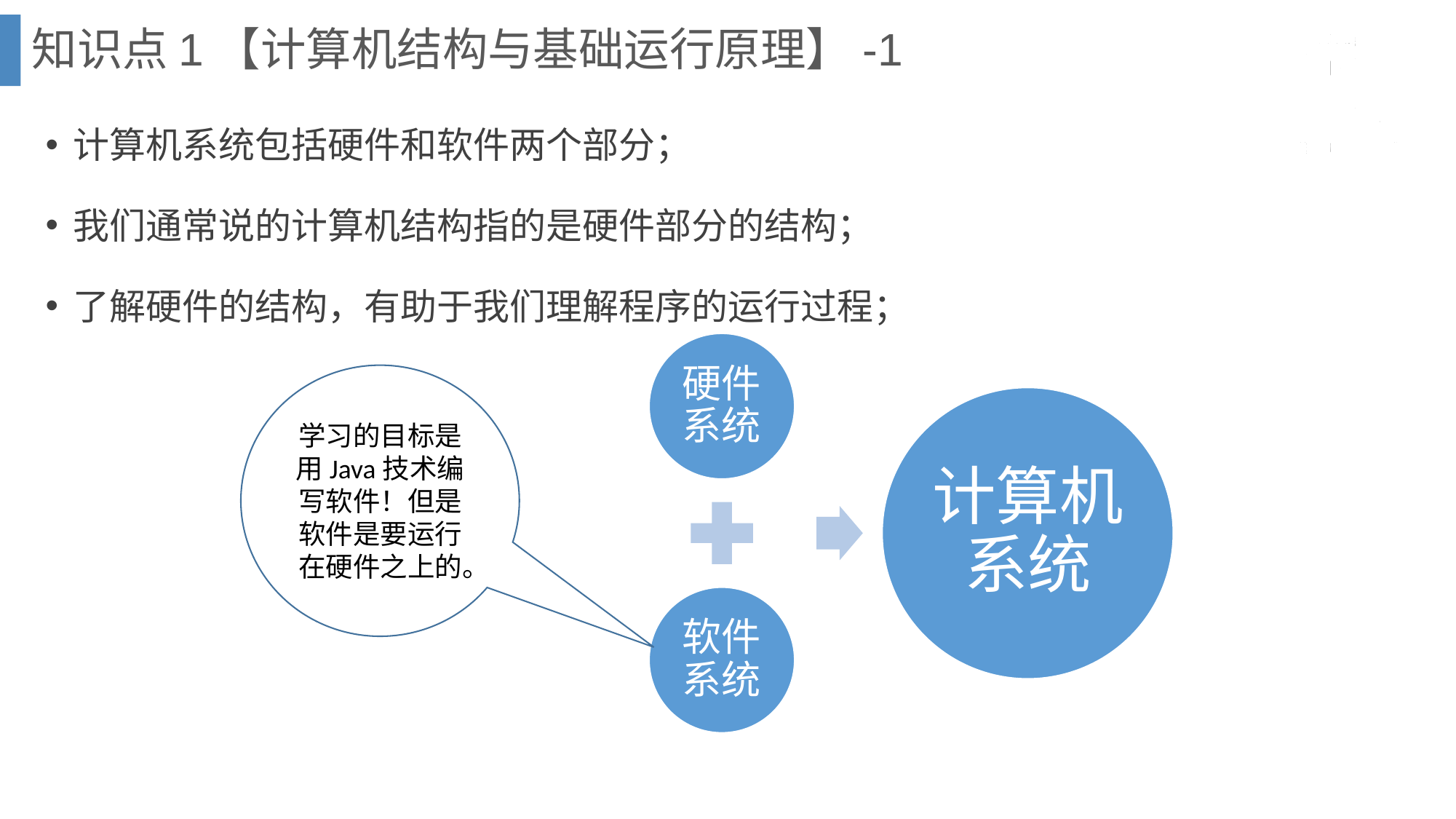

知识点1【计算机结构与基础运行原理】-1
计算机系统包括硬件和软件两个部分；
我们通常说的计算机结构指的是硬件部分的结构；
了解硬件的结构，有助于我们理解程序的运行过程；
硬件系统

软件系统

计算机系统
学习的目标是用Java技术编写软件！但是软件是要运行在硬件之上的。